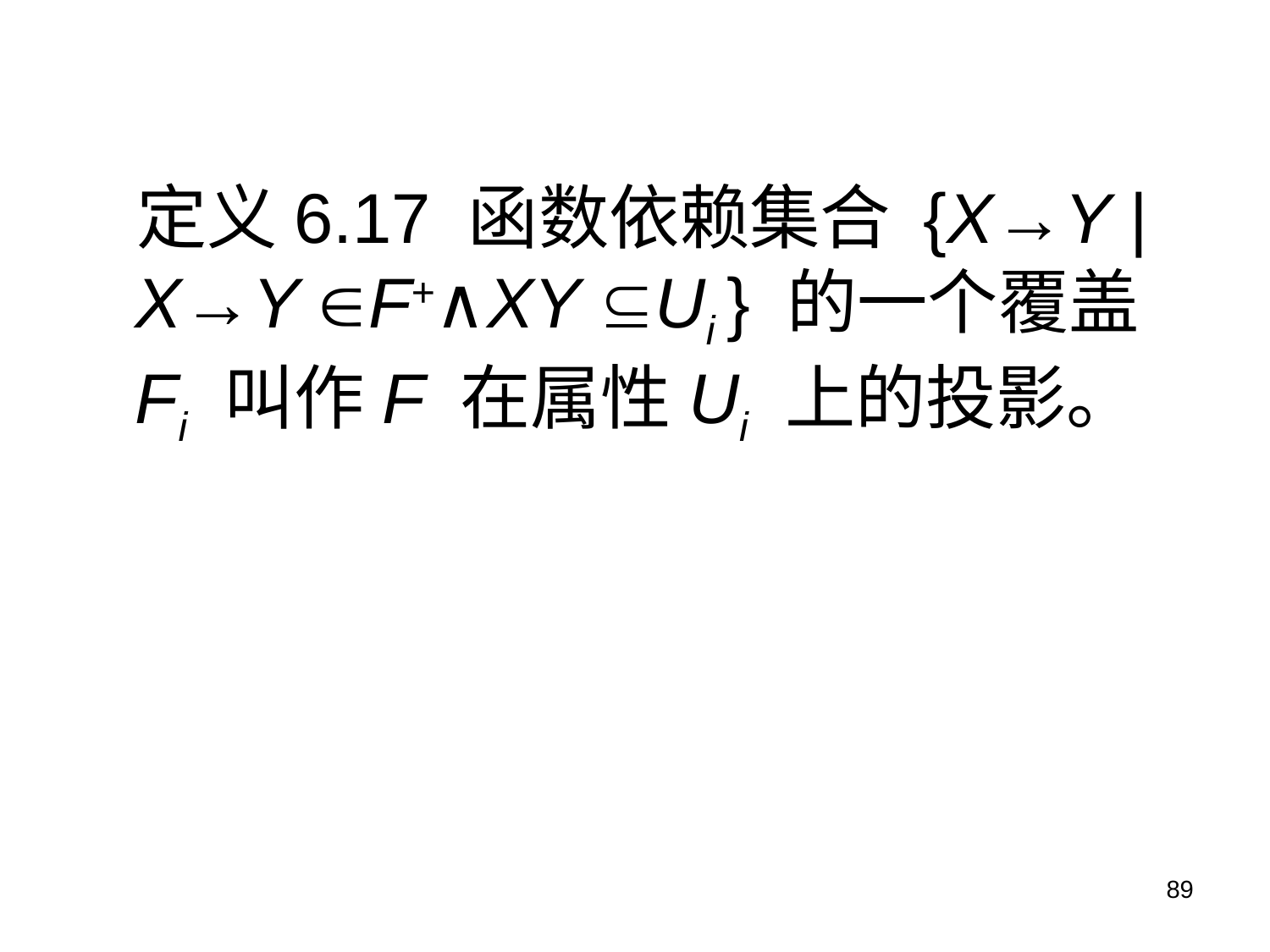

定义6.17 函数依赖集合 {X→Y | X→Y ∈F+∧XY ⊆Ui } 的一个覆盖Fi 叫作F 在属性Ui 上的投影。

89